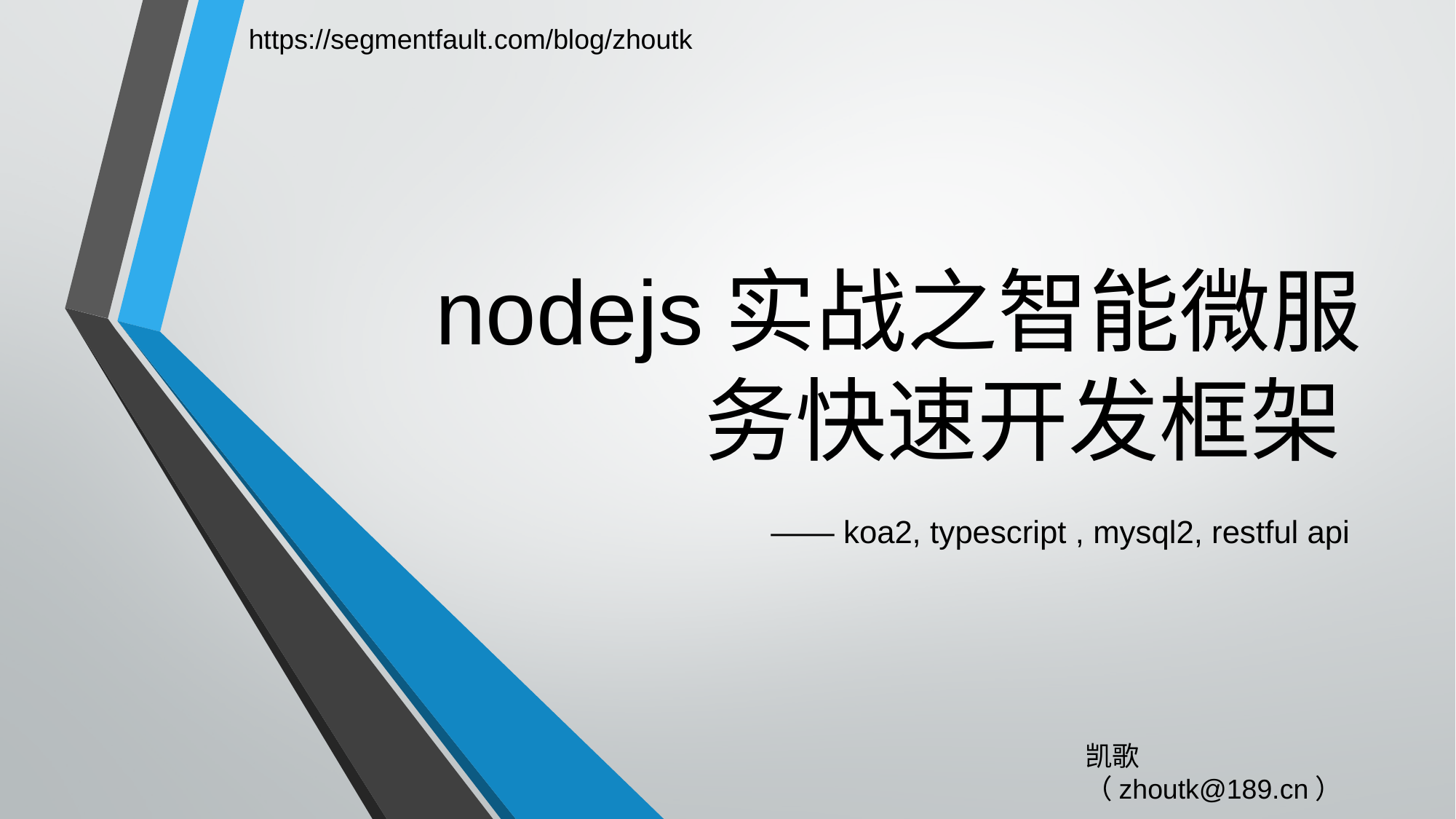

https://segmentfault.com/blog/zhoutk
# nodejs实战之智能微服务快速开发框架
—— koa2, typescript , mysql2, restful api
凯歌（zhoutk@189.cn）